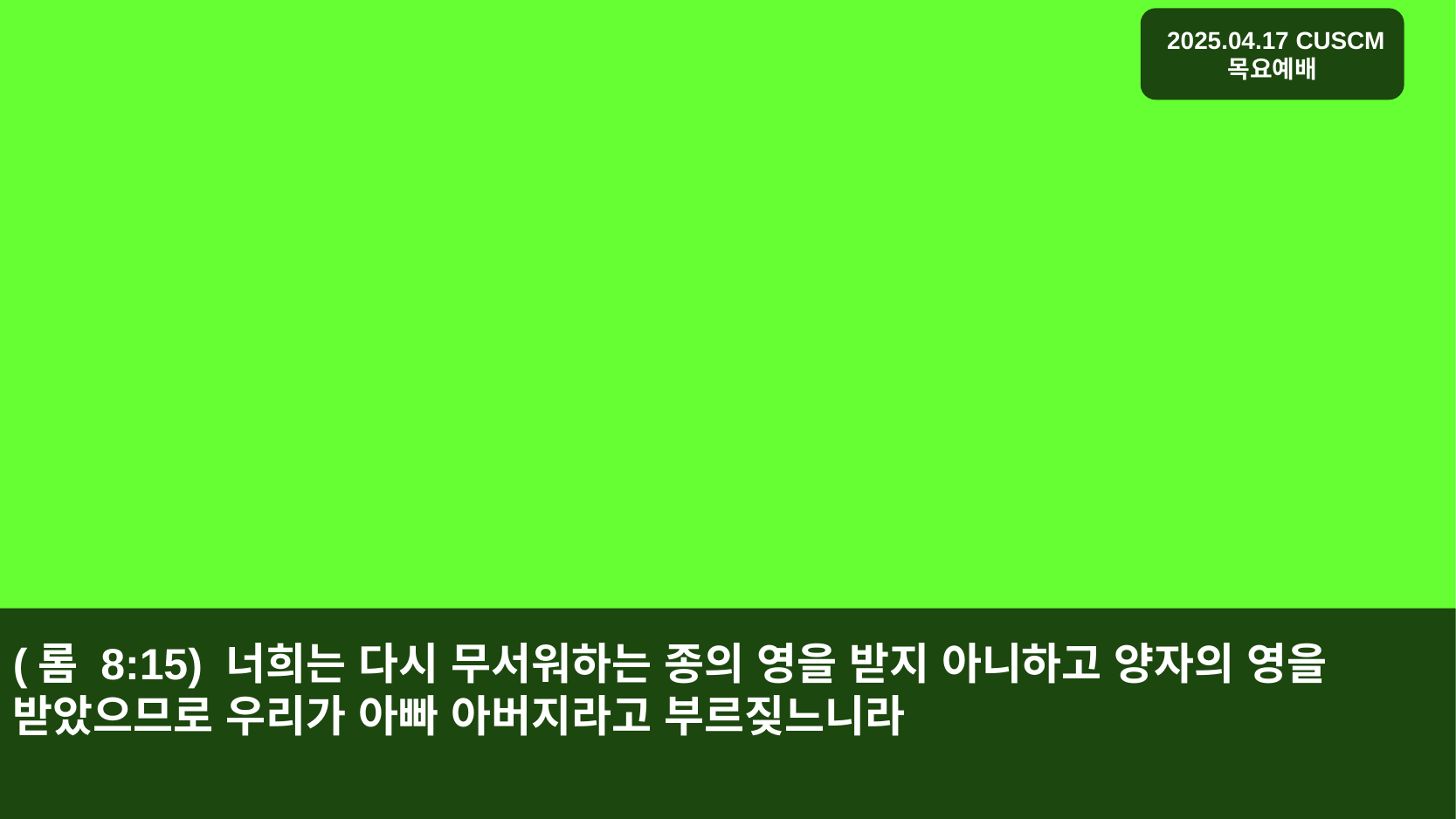

# (롬 8:15) 너희는 다시 무서워하는 종의 영을 받지 아니하고 양자의 영을 받았으므로 우리가 아빠 아버지라고 부르짖느니라